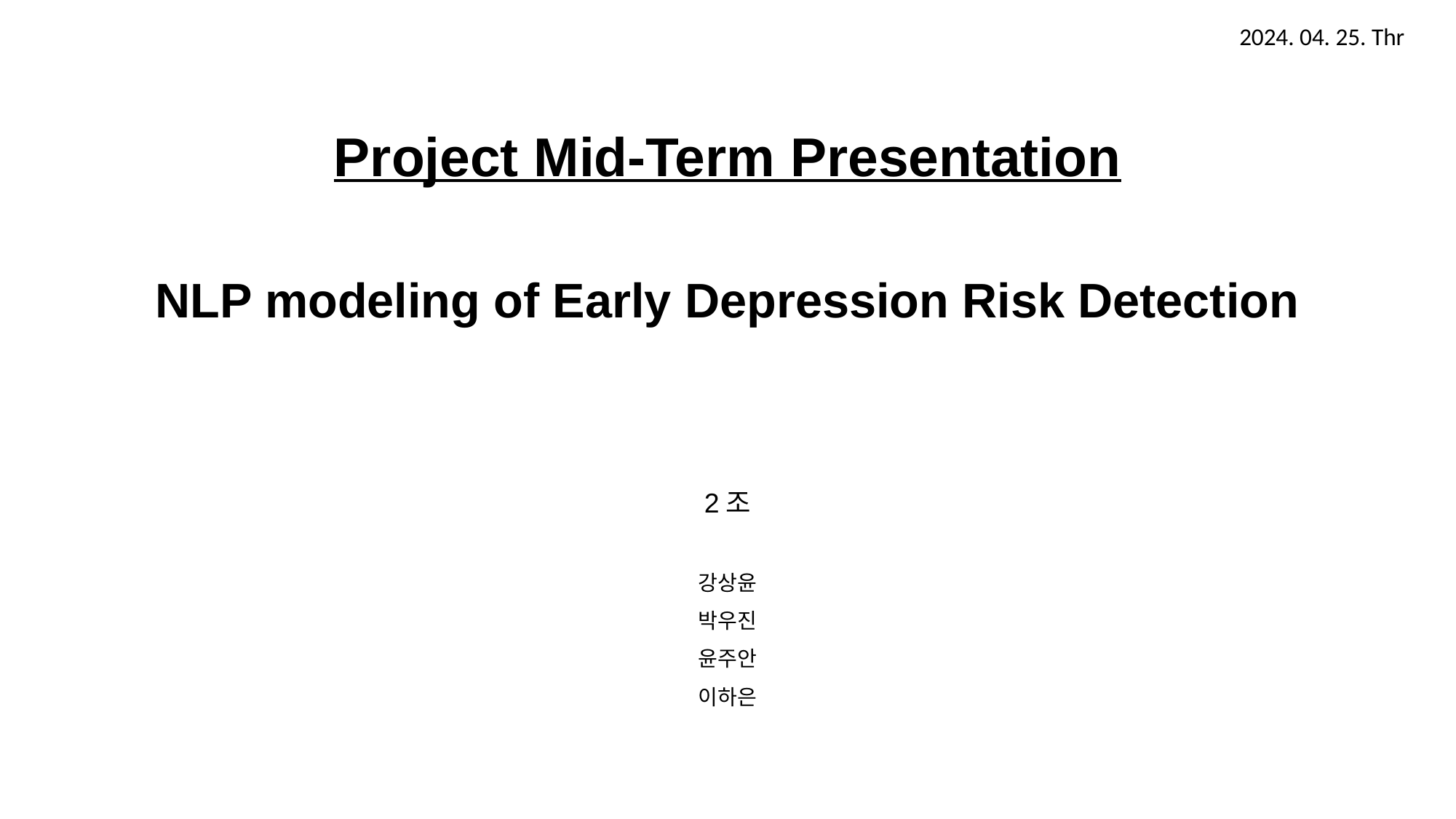

2024. 04. 25. Thr
Project Mid-Term Presentation

NLP modeling of Early Depression Risk Detection
2조

강상윤
박우진
윤주안
이하은